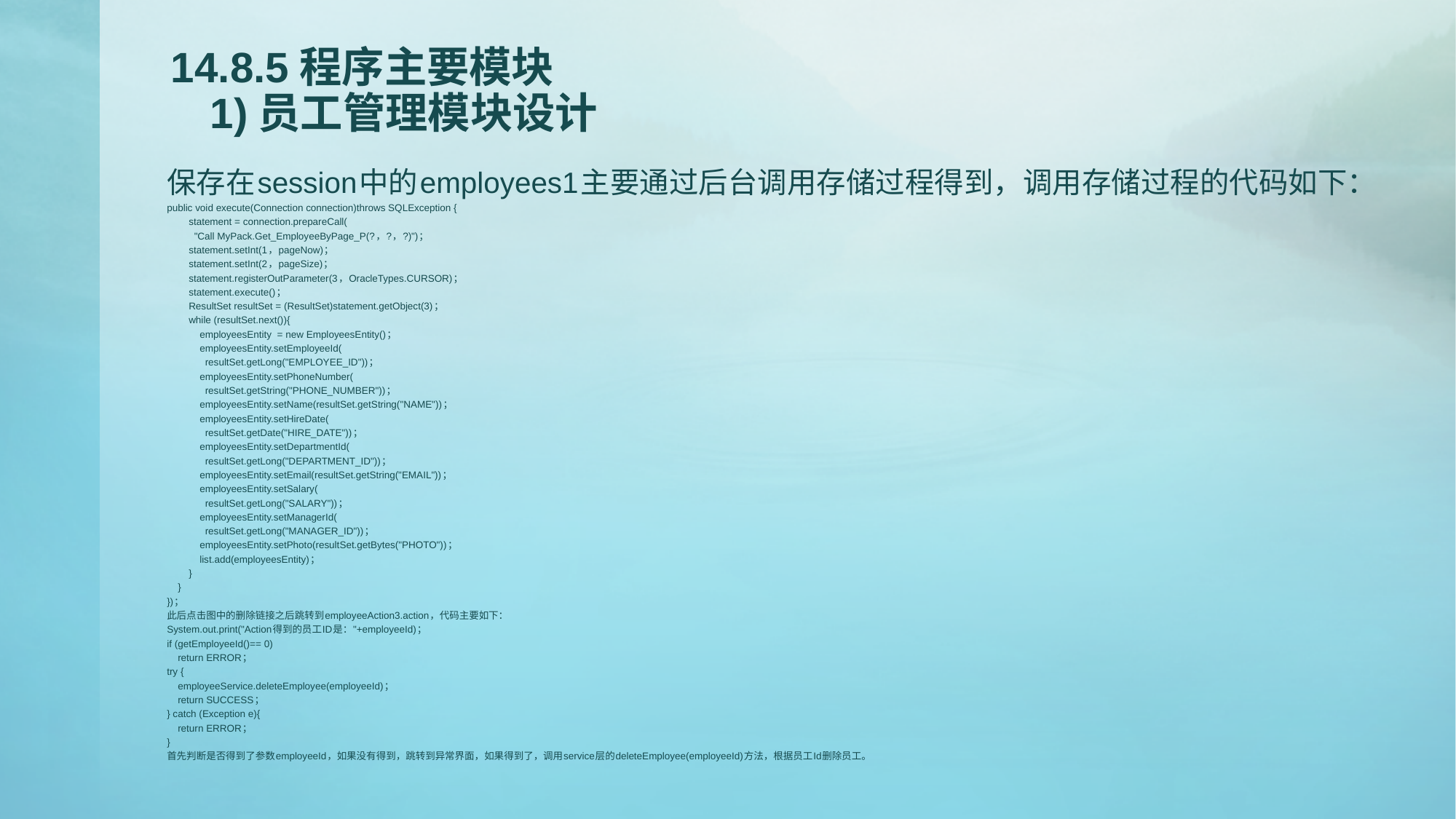

# 14.8.5程序主要模块 1)员工管理模块设计
保存在session中的employees1主要通过后台调用存储过程得到，调用存储过程的代码如下：
public void execute(Connection connection)throws SQLException {
        statement = connection.prepareCall(
          "Call MyPack.Get_EmployeeByPage_P(?，?，?)")；
        statement.setInt(1，pageNow)；
        statement.setInt(2，pageSize)；
        statement.registerOutParameter(3，OracleTypes.CURSOR)；
        statement.execute()；
        ResultSet resultSet = (ResultSet)statement.getObject(3)；
        while (resultSet.next()){
            employeesEntity  = new EmployeesEntity()；
            employeesEntity.setEmployeeId(
              resultSet.getLong("EMPLOYEE_ID"))；
            employeesEntity.setPhoneNumber(
              resultSet.getString("PHONE_NUMBER"))；
            employeesEntity.setName(resultSet.getString("NAME"))；
            employeesEntity.setHireDate(
              resultSet.getDate("HIRE_DATE"))；
            employeesEntity.setDepartmentId(
              resultSet.getLong("DEPARTMENT_ID"))；
            employeesEntity.setEmail(resultSet.getString("EMAIL"))；
            employeesEntity.setSalary(
              resultSet.getLong("SALARY"))；
            employeesEntity.setManagerId(
              resultSet.getLong("MANAGER_ID"))；
            employeesEntity.setPhoto(resultSet.getBytes("PHOTO"))；
            list.add(employeesEntity)；
        }
    }
})；
此后点击图中的删除链接之后跳转到employeeAction3.action，代码主要如下：
System.out.print("Action得到的员工ID是："+employeeId)；
if (getEmployeeId()== 0)
    return ERROR；
try {
    employeeService.deleteEmployee(employeeId)；
    return SUCCESS；
} catch (Exception e){
    return ERROR；
}
首先判断是否得到了参数employeeId，如果没有得到，跳转到异常界面，如果得到了，调用service层的deleteEmployee(employeeId)方法，根据员工Id删除员工。